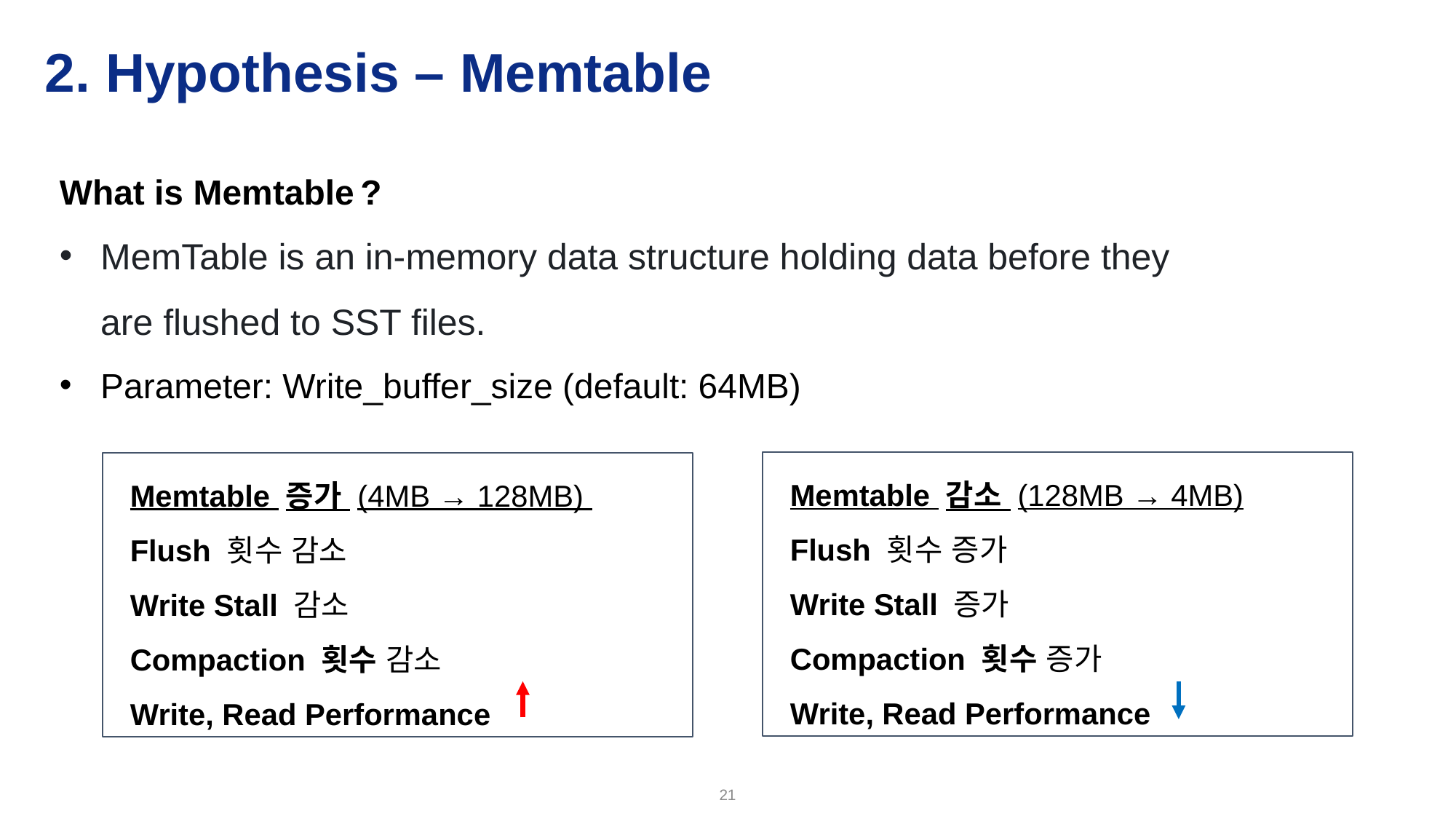

# 2. Hypothesis – Memtable
What is Memtable ?
MemTable is an in-memory data structure holding data before they are flushed to SST files.
Parameter: Write_buffer_size (default: 64MB)
  Memtable 감소 (128MB → 4MB)
  Flush 횟수 증가
  Write Stall 증가
  Compaction 횟수 증가
  Write, Read Performance
  Memtable 증가 (4MB → 128MB)
  Flush 횟수 감소
  Write Stall 감소
  Compaction 횟수 감소
  Write, Read Performance
21